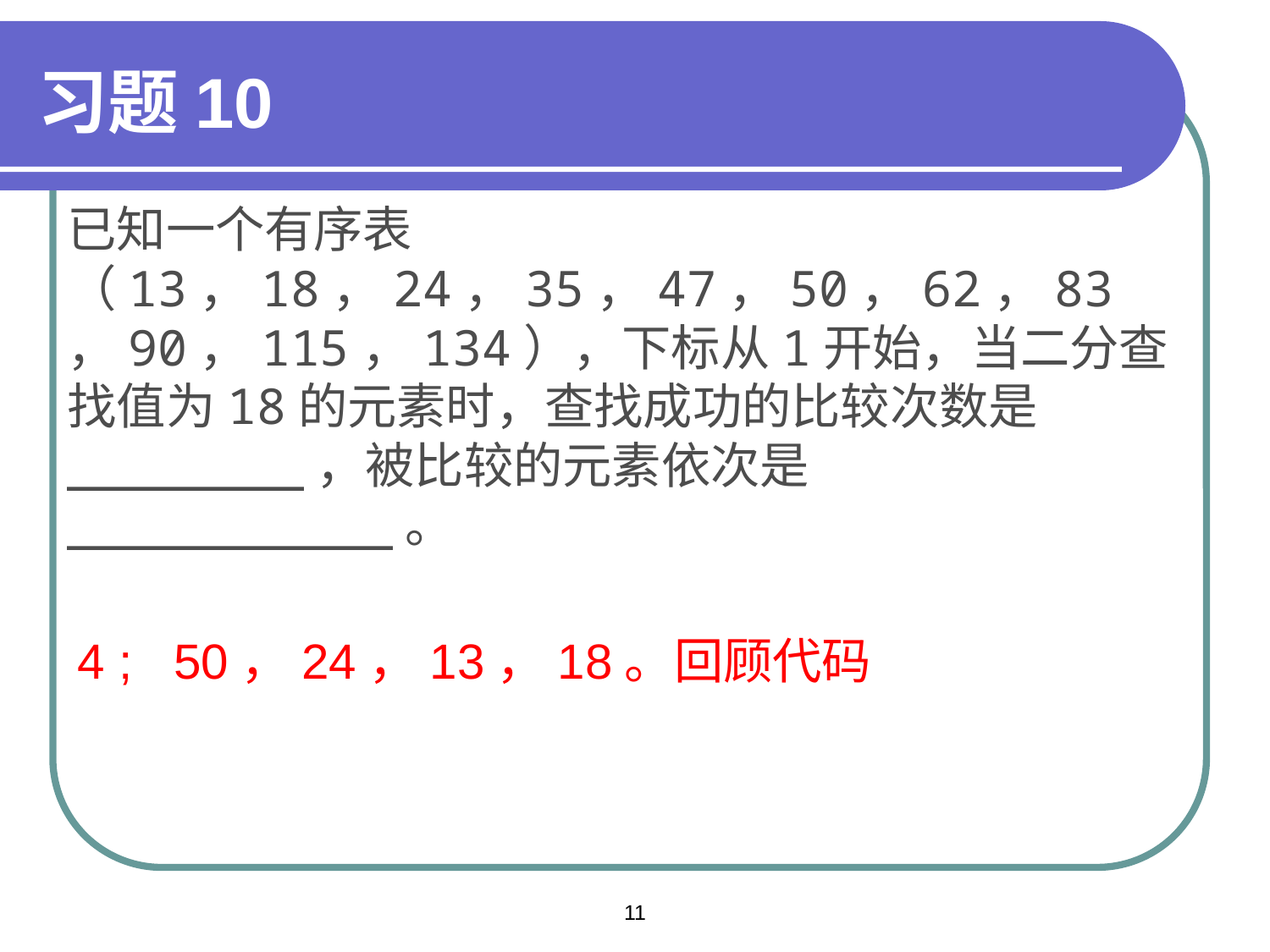

习题10
已知一个有序表（13，18，24，35，47，50，62，83，90，115，134），下标从1开始，当二分查找值为18的元素时，查找成功的比较次数是________，被比较的元素依次是___________。
4 ;   50，24，13，18。回顾代码
11